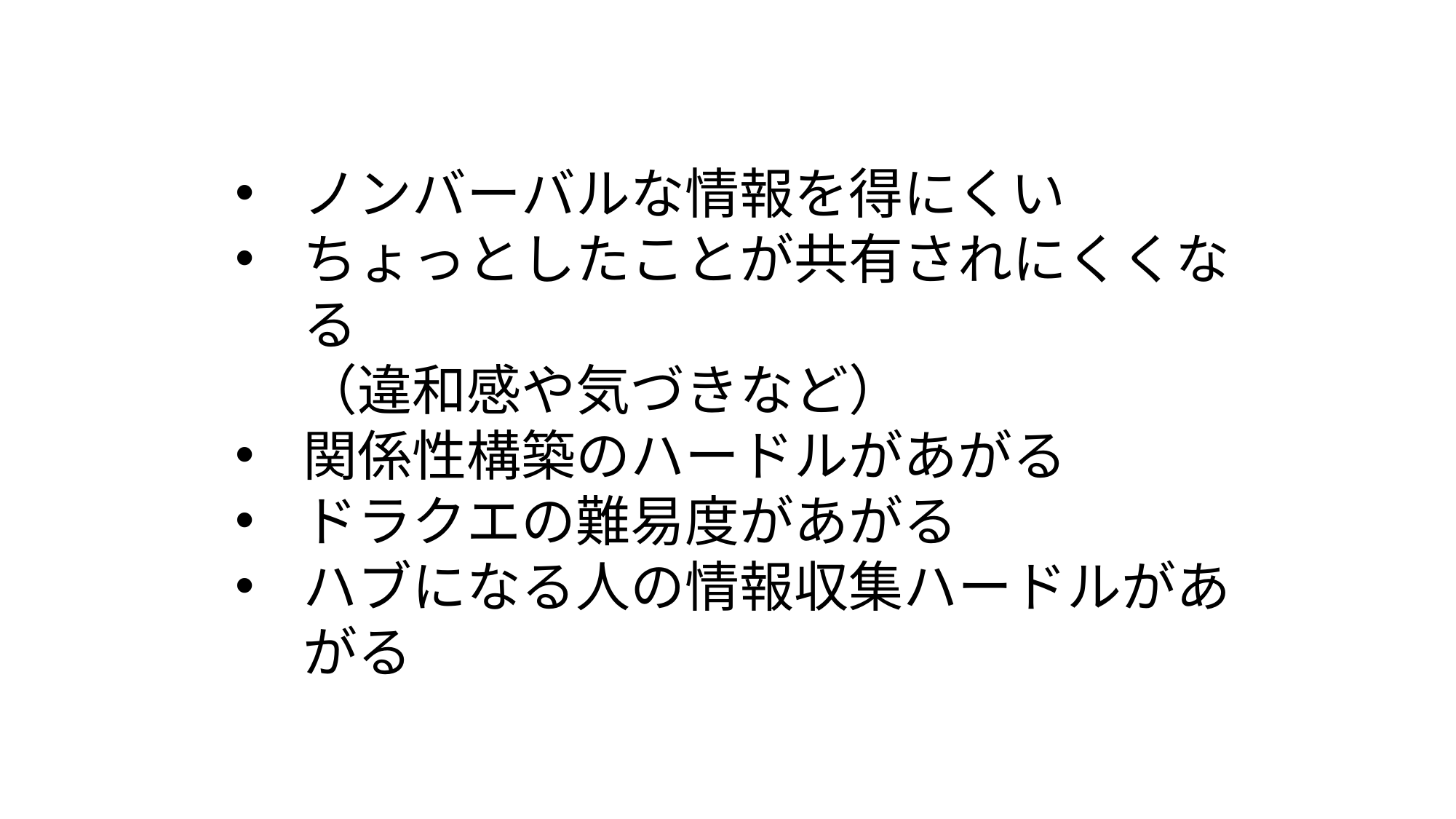

ノンバーバルな情報を得にくい
ちょっとしたことが共有されにくくなる
（違和感や気づきなど）
関係性構築のハードルがあがる
ドラクエの難易度があがる
ハブになる人の情報収集ハードルがあがる